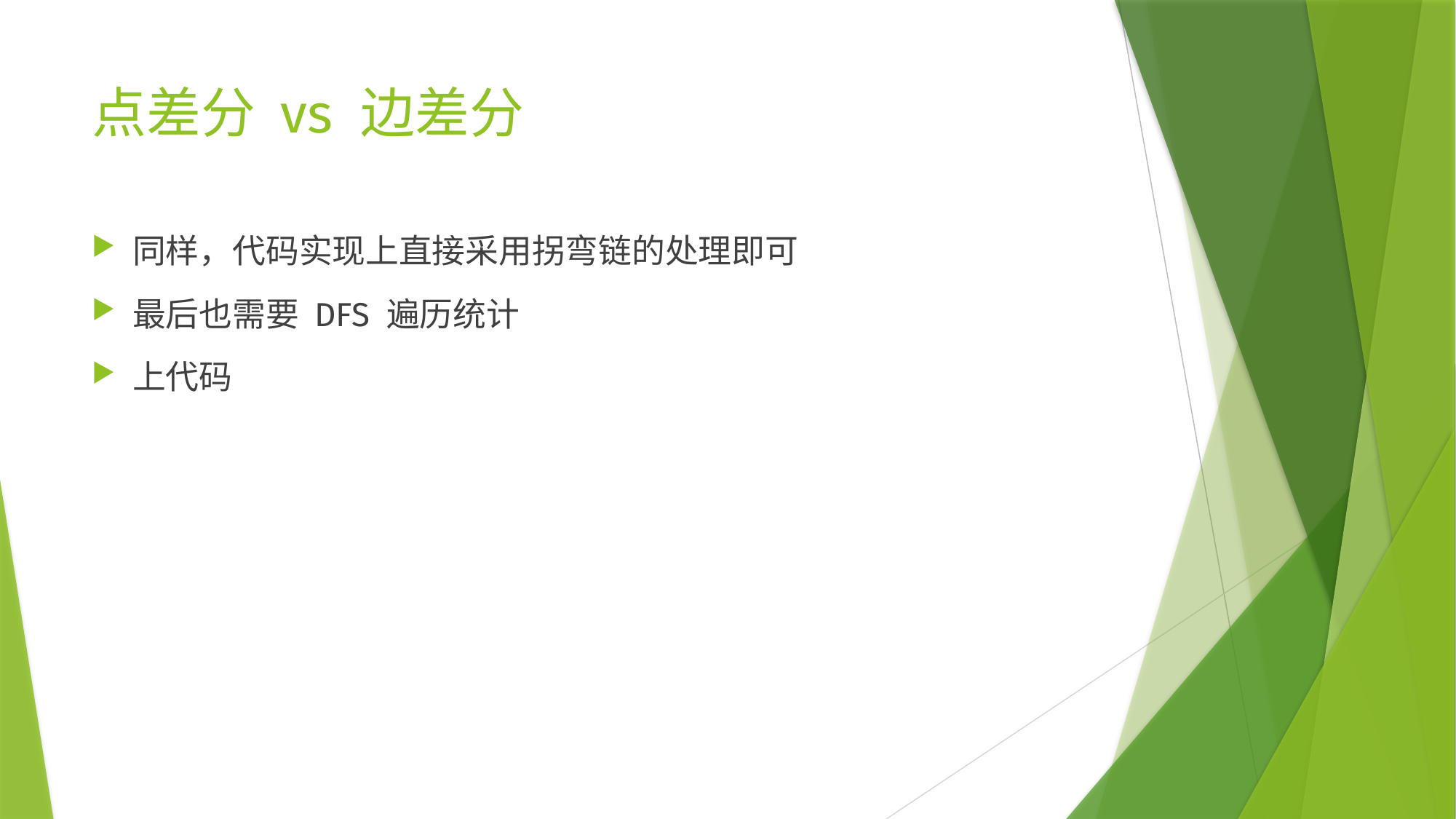

# 点差分 vs 边差分
同样，代码实现上直接采用拐弯链的处理即可
最后也需要 DFS 遍历统计
上代码